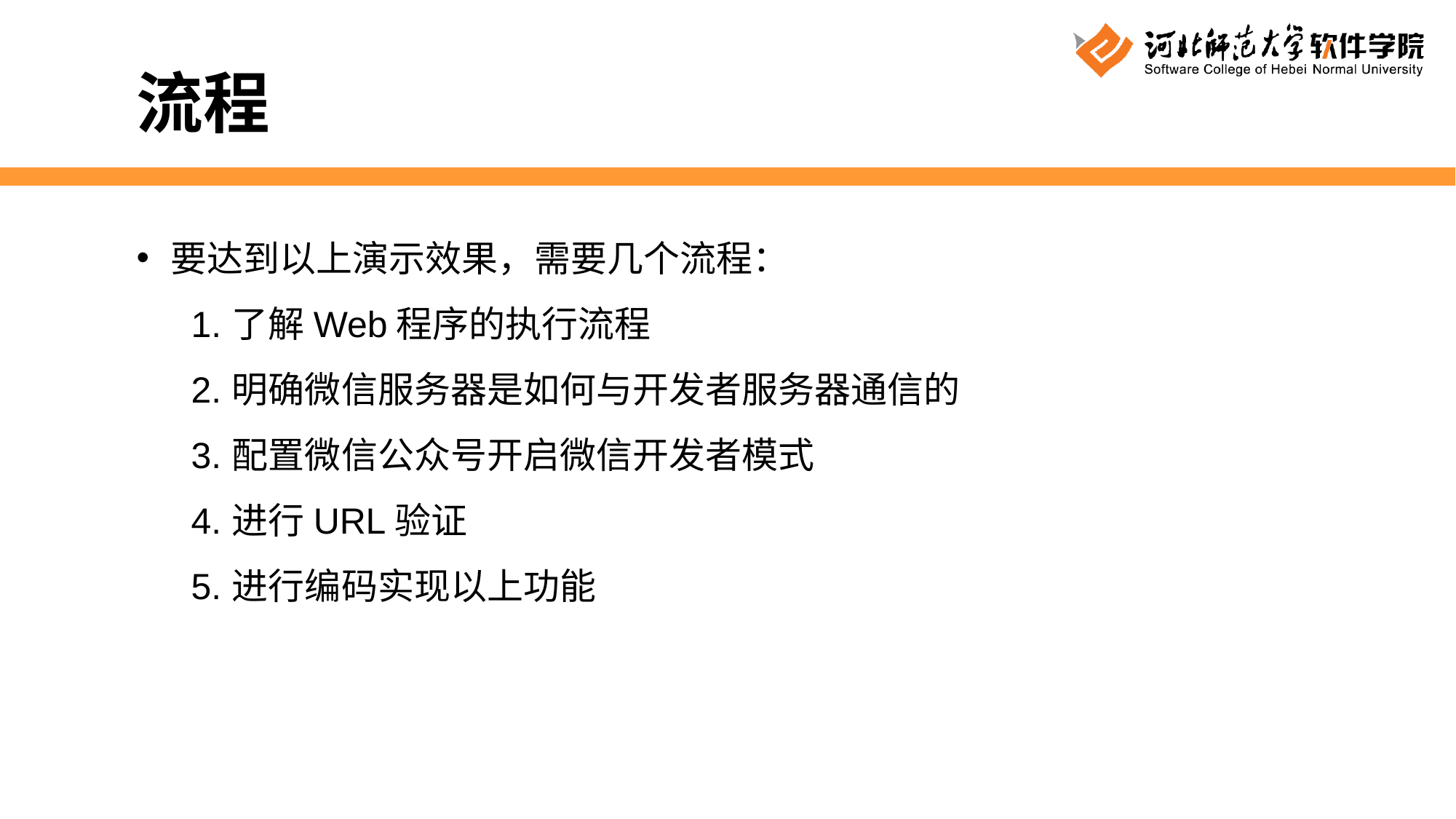

流程
要达到以上演示效果，需要几个流程：
了解Web程序的执行流程
明确微信服务器是如何与开发者服务器通信的
配置微信公众号开启微信开发者模式
进行URL验证
进行编码实现以上功能